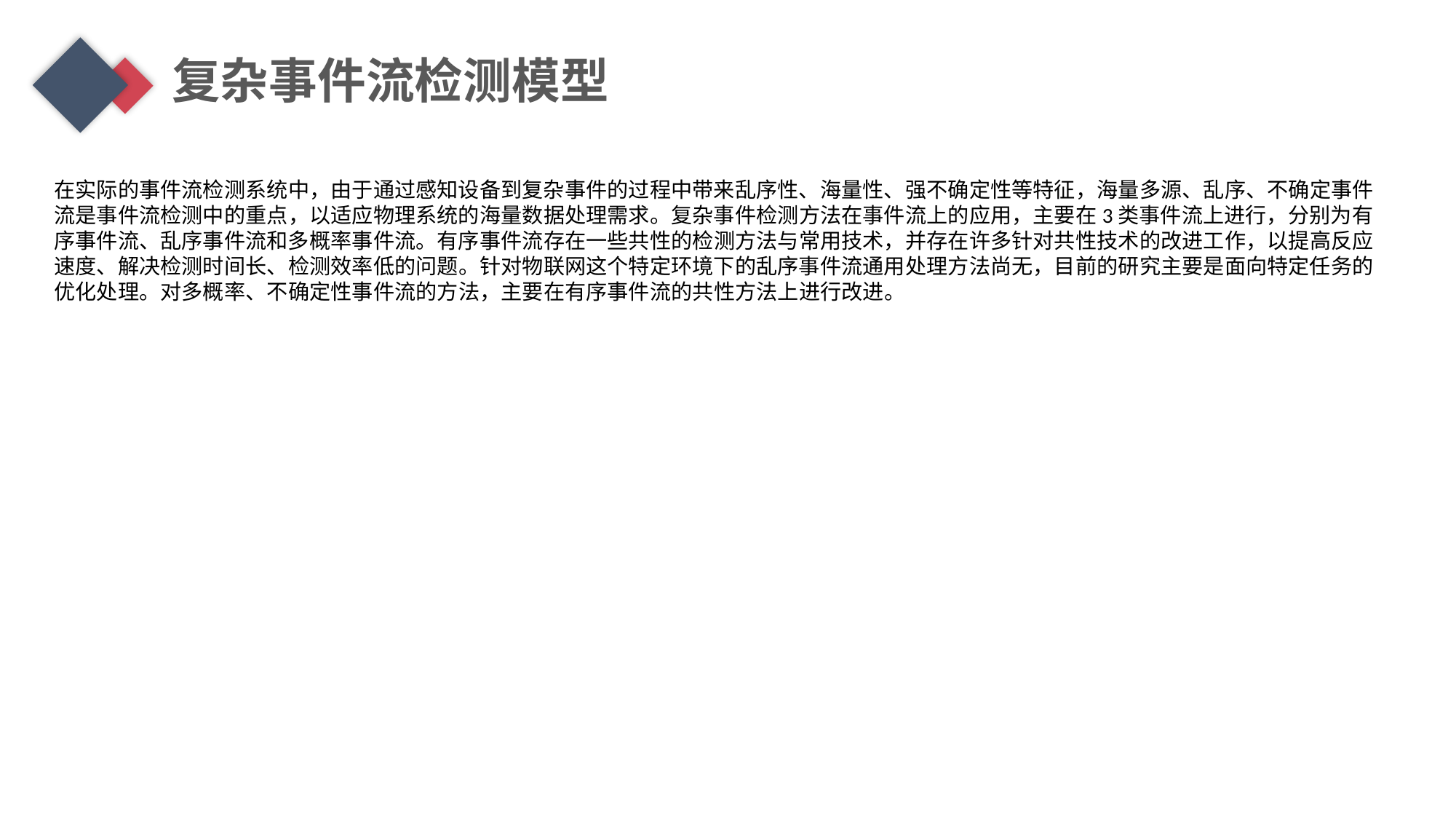

复杂事件流检测模型

在实际的事件流检测系统中，由于通过感知设备到复杂事件的过程中带来乱序性、海量性、强不确定性等特征，海量多源、乱序、不确定事件流是事件流检测中的重点，以适应物理系统的海量数据处理需求。复杂事件检测方法在事件流上的应用，主要在3类事件流上进行，分别为有序事件流、乱序事件流和多概率事件流。有序事件流存在一些共性的检测方法与常用技术，并存在许多针对共性技术的改进工作，以提高反应速度、解决检测时间长、检测效率低的问题。针对物联网这个特定环境下的乱序事件流通用处理方法尚无，目前的研究主要是面向特定任务的优化处理。对多概率、不确定性事件流的方法，主要在有序事件流的共性方法上进行改进。